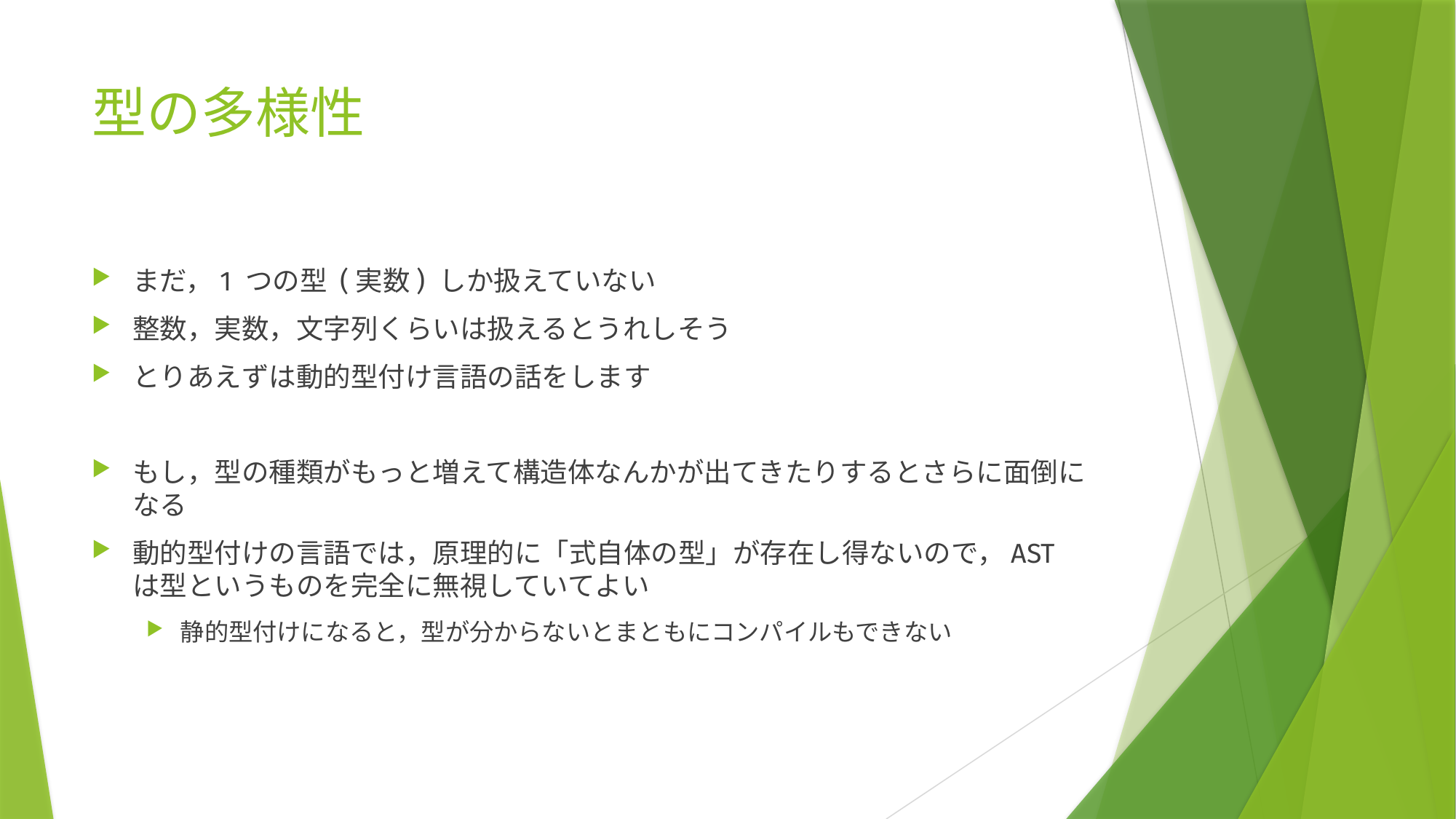

# 型の多様性
まだ，1 つの型 (実数) しか扱えていない
整数，実数，文字列くらいは扱えるとうれしそう
とりあえずは動的型付け言語の話をします

もし，型の種類がもっと増えて構造体なんかが出てきたりするとさらに面倒になる
動的型付けの言語では，原理的に「式自体の型」が存在し得ないので，AST は型というものを完全に無視していてよい
静的型付けになると，型が分からないとまともにコンパイルもできない